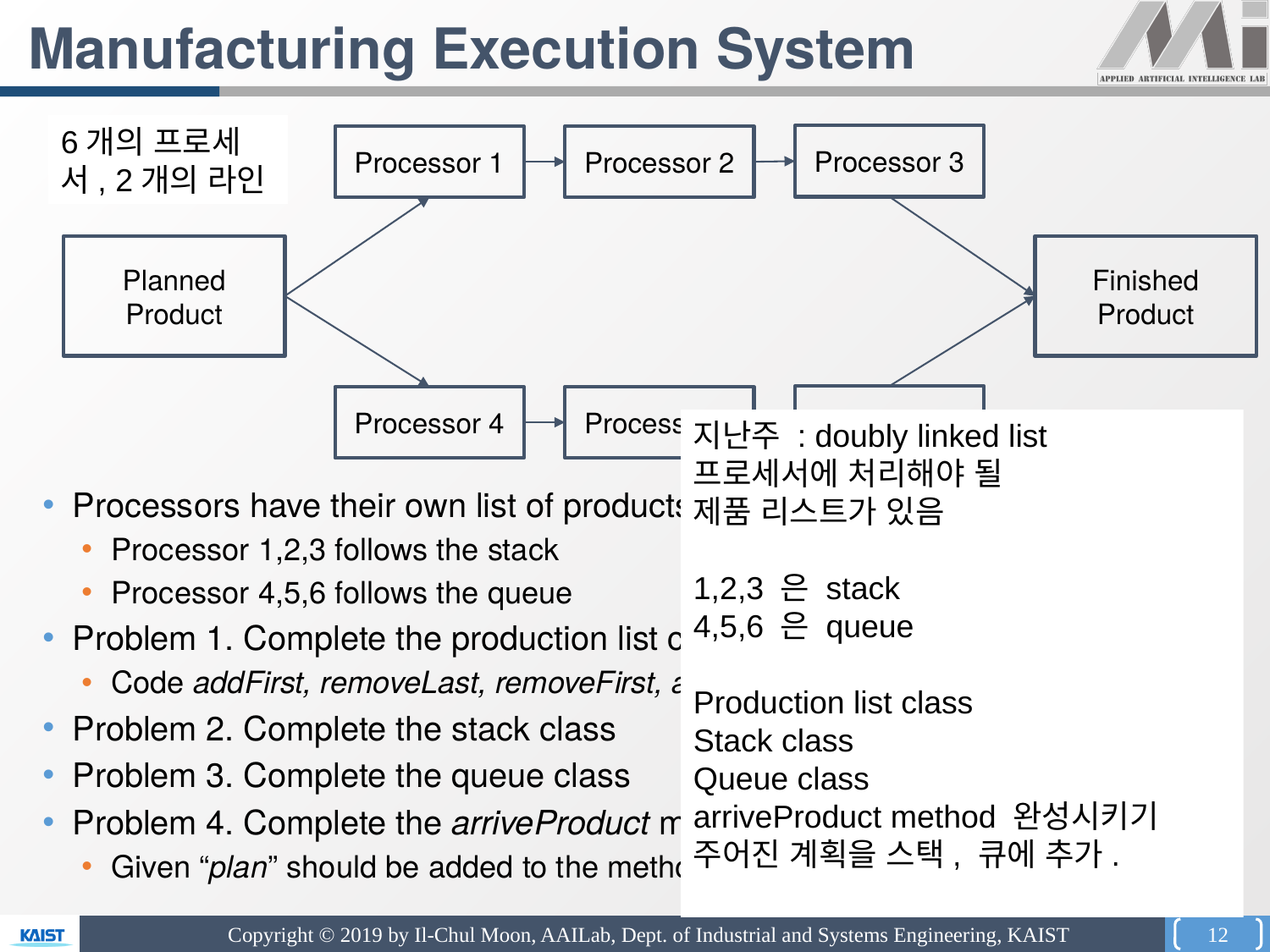

Manufacturing Execution System
6개의 프로세서, 2개의 라인
Processor 3
Processor 1
Processor 2
Planned Product
Finished Product
Processor 6
Processor 4
Processor 5
지난주 : doubly linked list
프로세서에 처리해야 될
제품 리스트가 있음

1,2,3 은 stack
4,5,6 은 queue

Production list class
Stack class
Queue class
arriveProduct method 완성시키기
주어진 계획을 스택, 큐에 추가.

Processors have their own list of products to handle
Processor 1,2,3 follows the stack
Processor 4,5,6 follows the queue
Problem 1. Complete the production list class
Code addFirst, removeLast, removeFirst, and getSize
Problem 2. Complete the stack class
Problem 3. Complete the queue class
Problem 4. Complete the arriveProduct method of ManufacturingProcess class
Given “plan” should be added to the method of either stack or queue
12